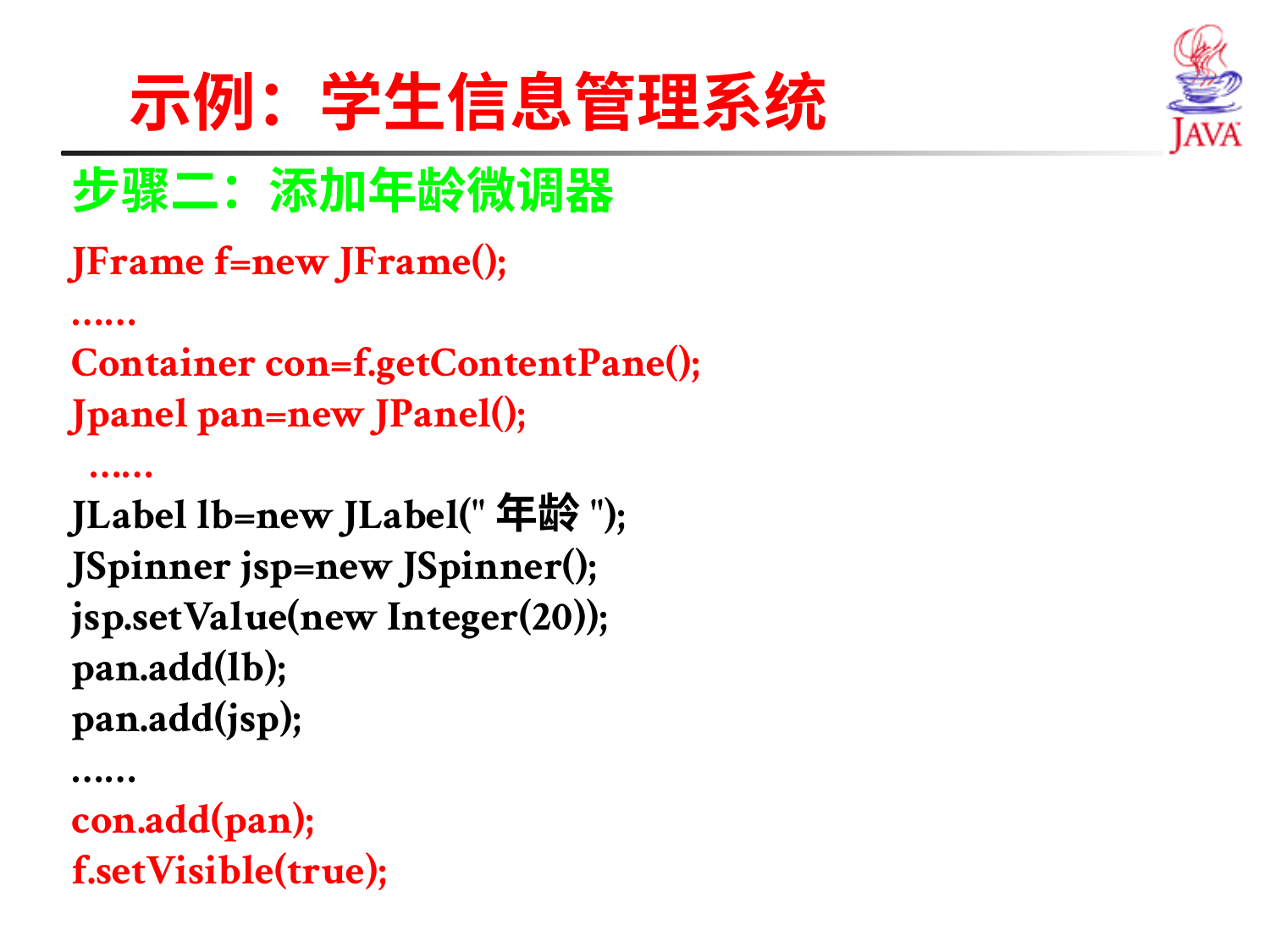

示例：学生信息管理系统

步骤二：添加年龄微调器
JFrame f=new JFrame();
……
Container con=f.getContentPane();
Jpanel pan=new JPanel();
  ……
JLabel lb=new JLabel("年龄");
JSpinner jsp=new JSpinner();
jsp.setValue(new Integer(20));
pan.add(lb);
pan.add(jsp);
……
con.add(pan);
f.setVisible(true);